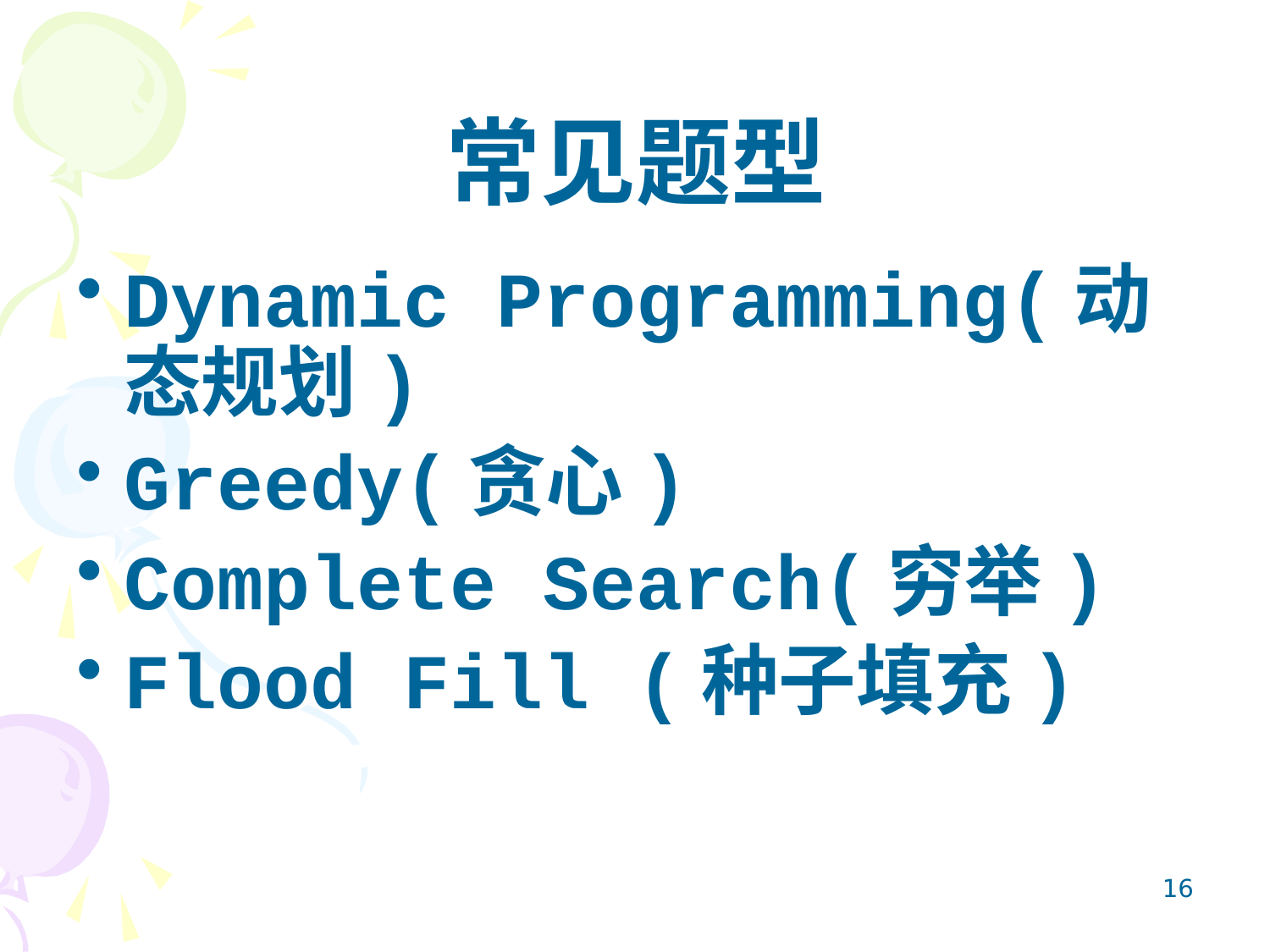

# 常见题型
Dynamic Programming(动态规划)
Greedy(贪心)
Complete Search(穷举)
Flood Fill (种子填充)

16